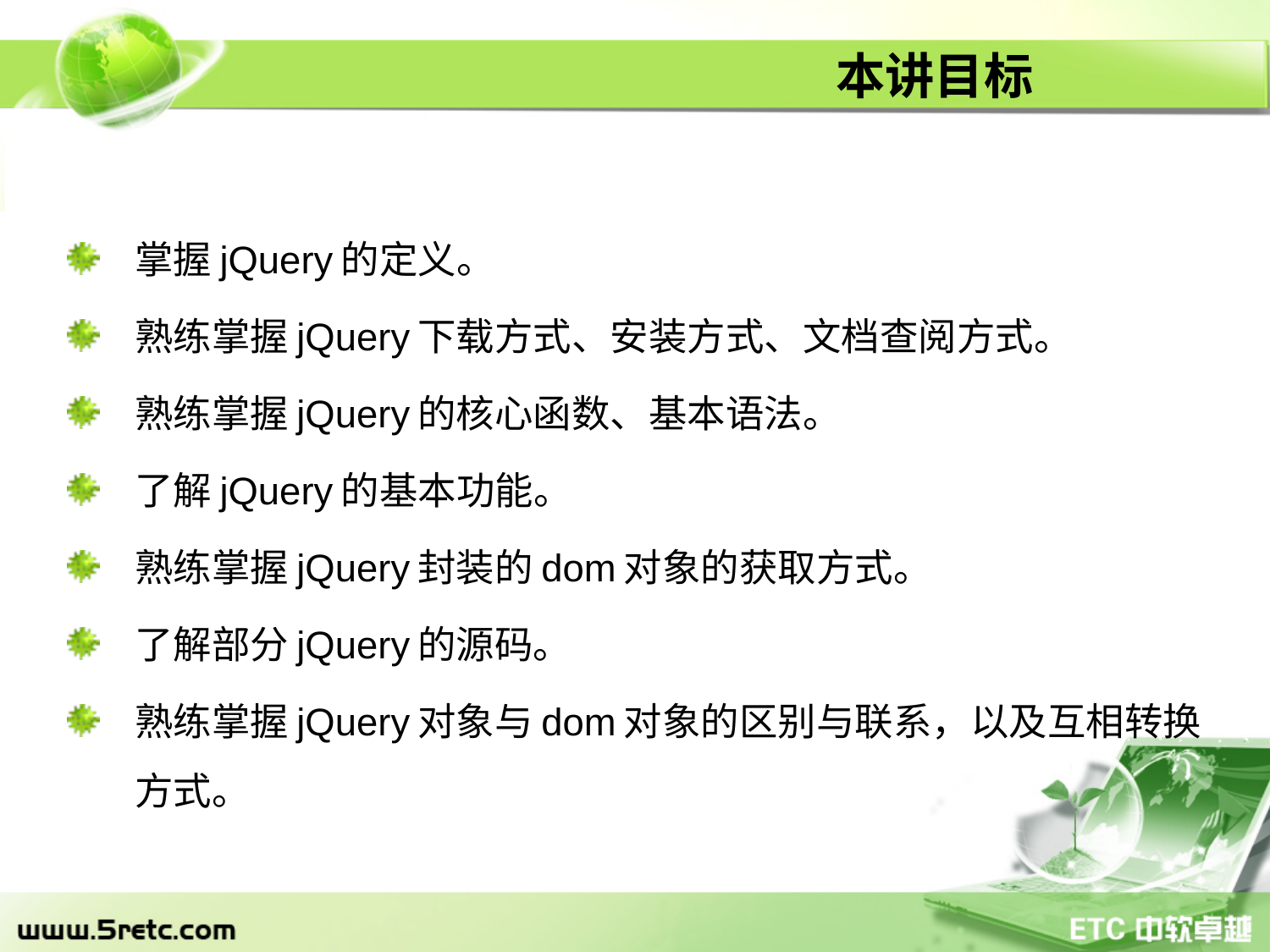

# 本讲目标
掌握jQuery的定义。
熟练掌握jQuery下载方式、安装方式、文档查阅方式。
熟练掌握jQuery的核心函数、基本语法。
了解jQuery的基本功能。
熟练掌握jQuery封装的dom对象的获取方式。
了解部分jQuery的源码。
熟练掌握jQuery对象与dom对象的区别与联系，以及互相转换方式。